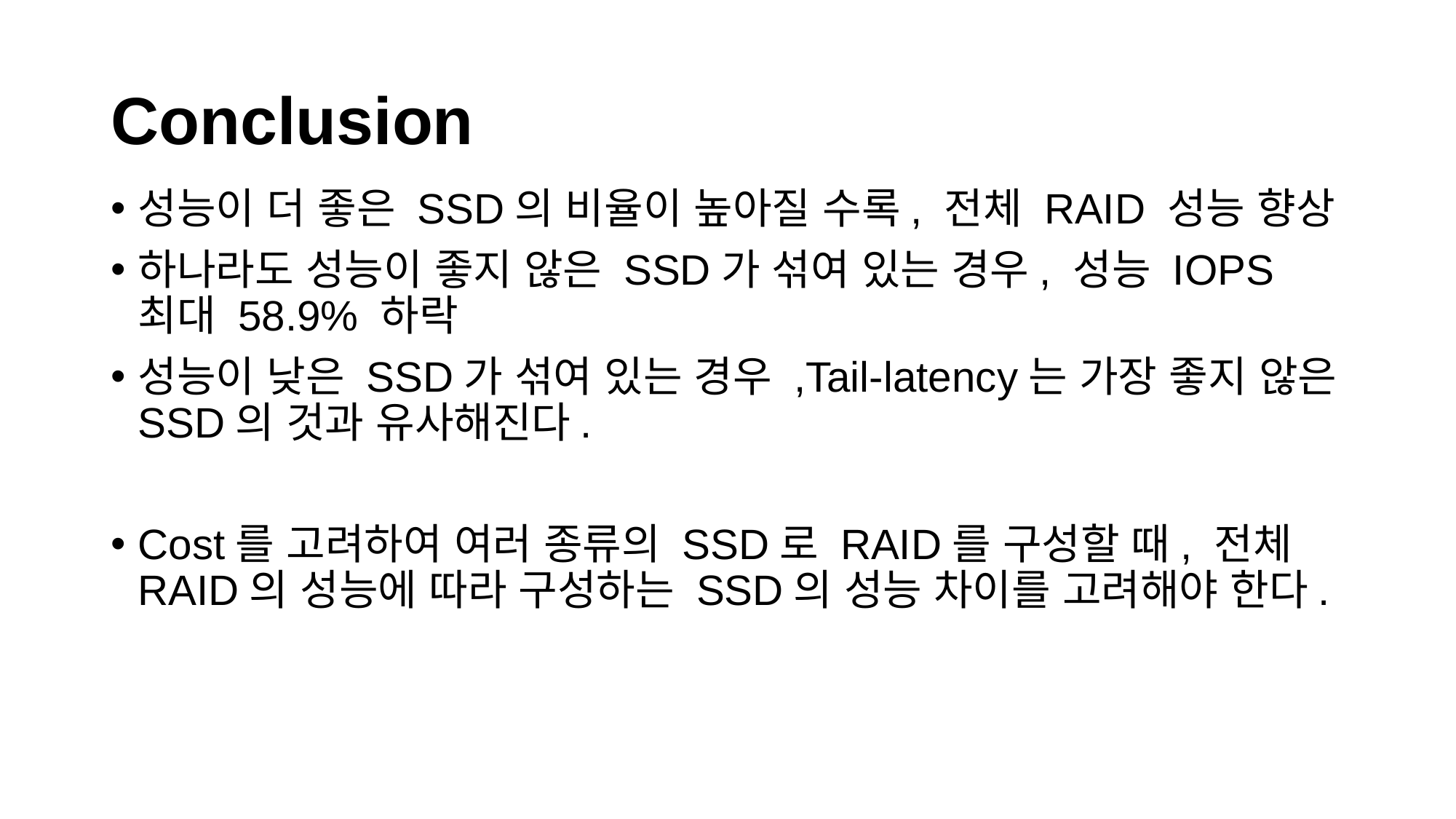

# Conclusion
성능이 더 좋은 SSD의 비율이 높아질 수록, 전체 RAID 성능 향상
하나라도 성능이 좋지 않은 SSD가 섞여 있는 경우, 성능 IOPS 최대 58.9% 하락
성능이 낮은 SSD가 섞여 있는 경우 ,Tail-latency는 가장 좋지 않은 SSD의 것과 유사해진다.

Cost를 고려하여 여러 종류의 SSD로 RAID를 구성할 때, 전체 RAID의 성능에 따라 구성하는 SSD의 성능 차이를 고려해야 한다.